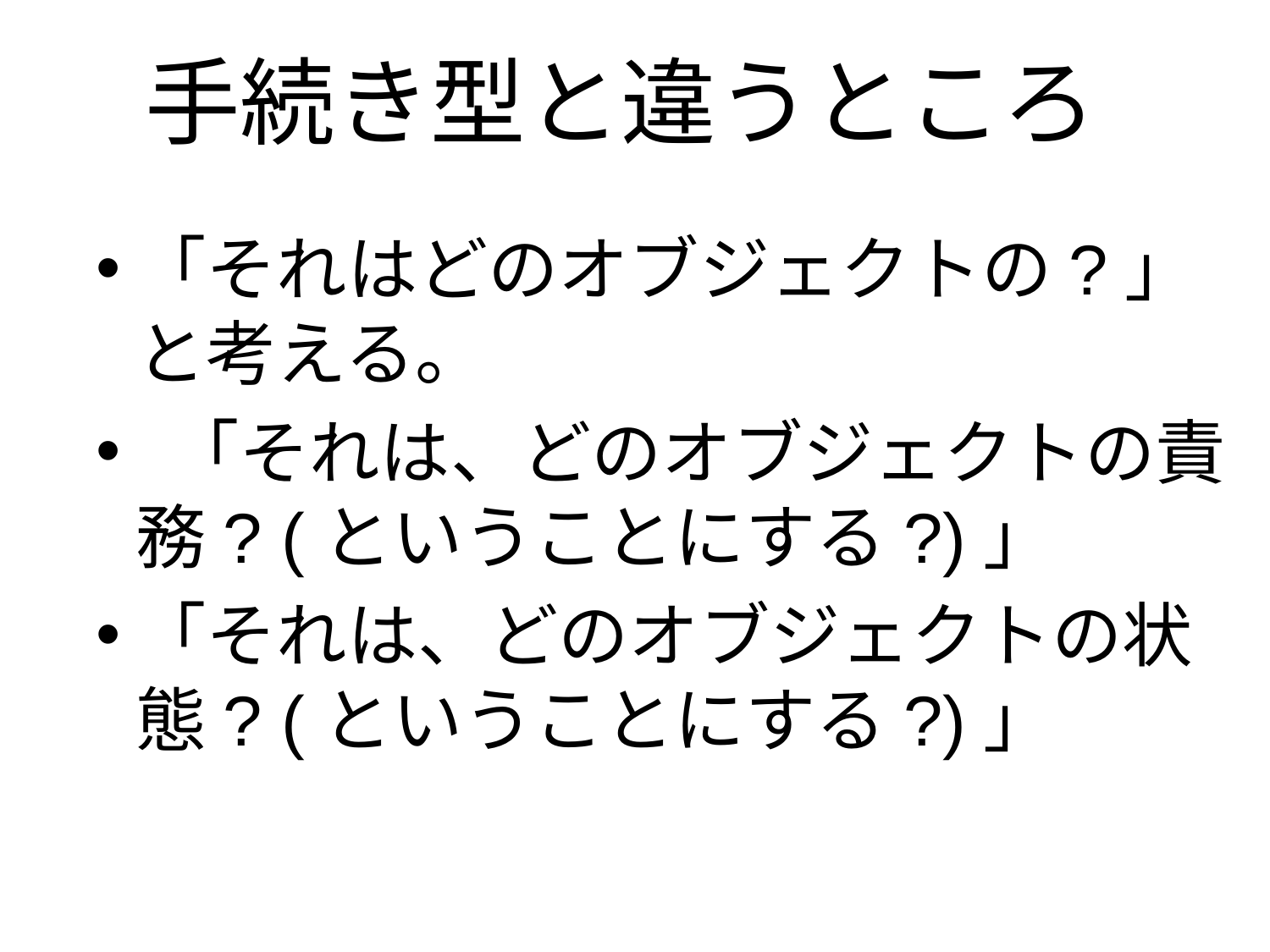

手続き型と違うところ
「それはどのオブジェクトの?」と考える。
 「それは、どのオブジェクトの責務? (ということにする?)」
「それは、どのオブジェクトの状態? (ということにする?)」